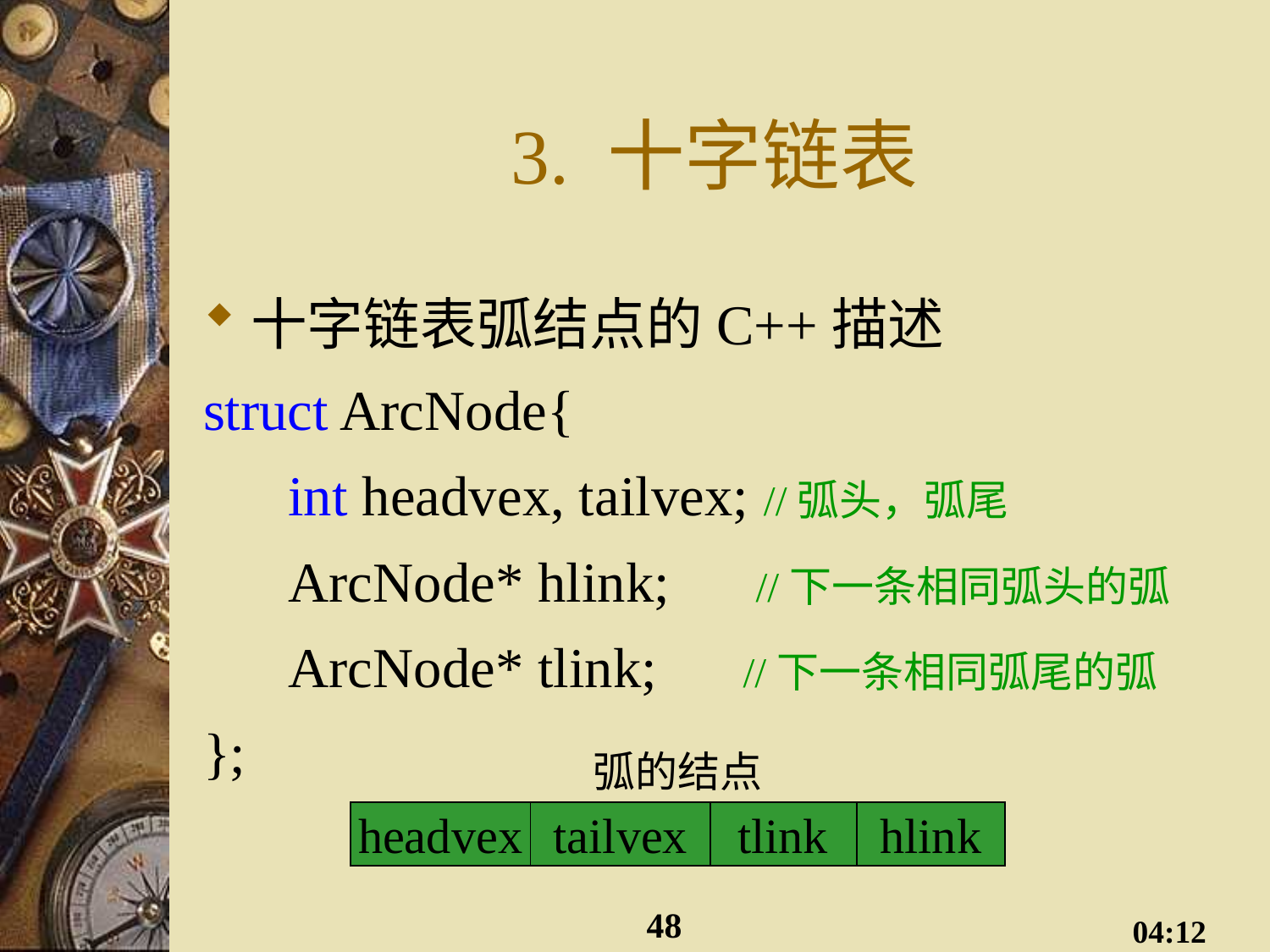

3. 十字链表
十字链表弧结点的C++描述
struct ArcNode{
      int headvex, tailvex; //弧头，弧尾
      ArcNode* hlink;      //下一条相同弧头的弧
      ArcNode* tlink;      //下一条相同弧尾的弧
};

弧的结点
headvex
tailvex
tlink
hlink